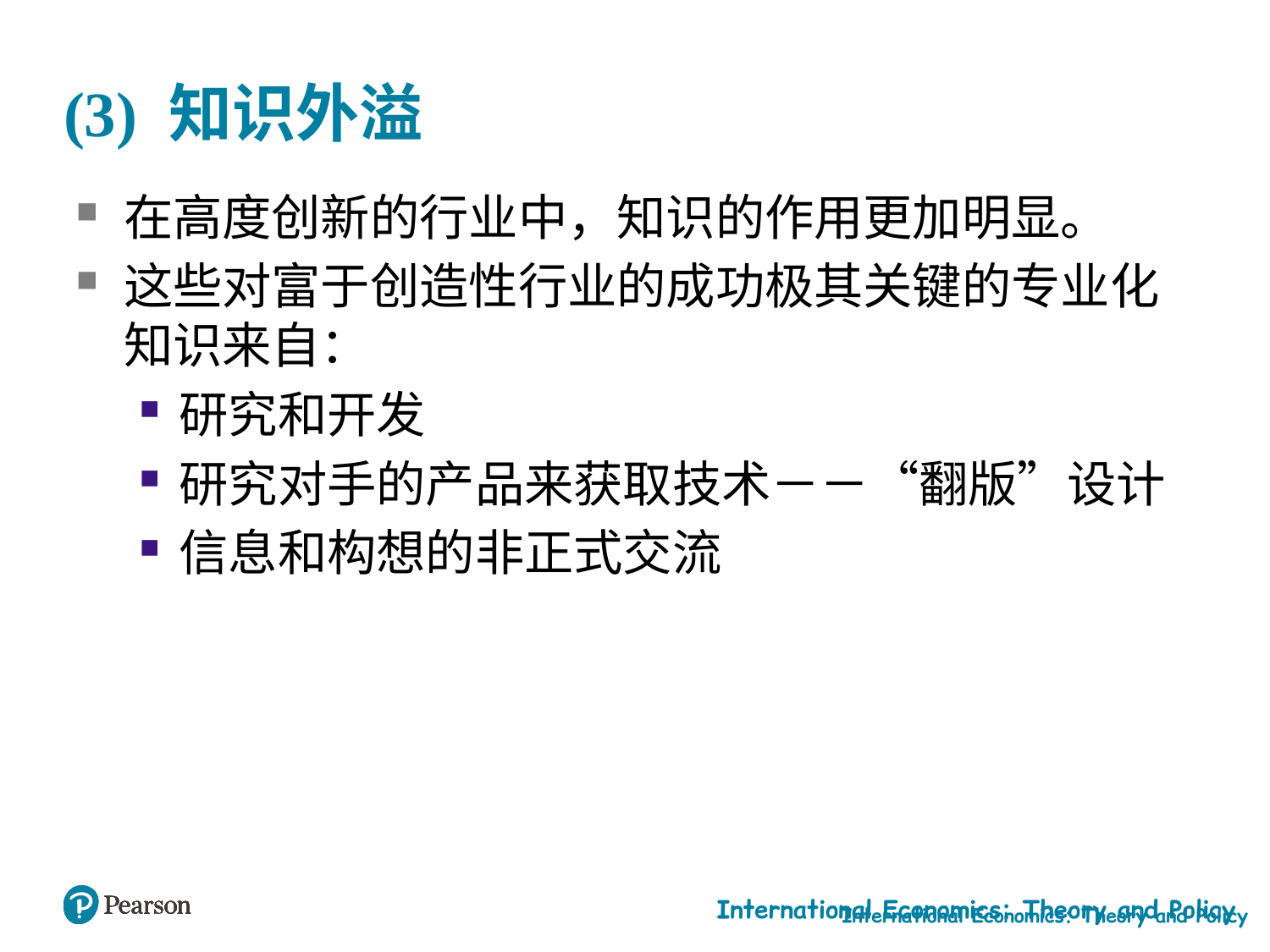

# (3) 知识外溢
在高度创新的行业中，知识的作用更加明显。
这些对富于创造性行业的成功极其关键的专业化知识来自：
研究和开发
研究对手的产品来获取技术－－“翻版”设计
信息和构想的非正式交流